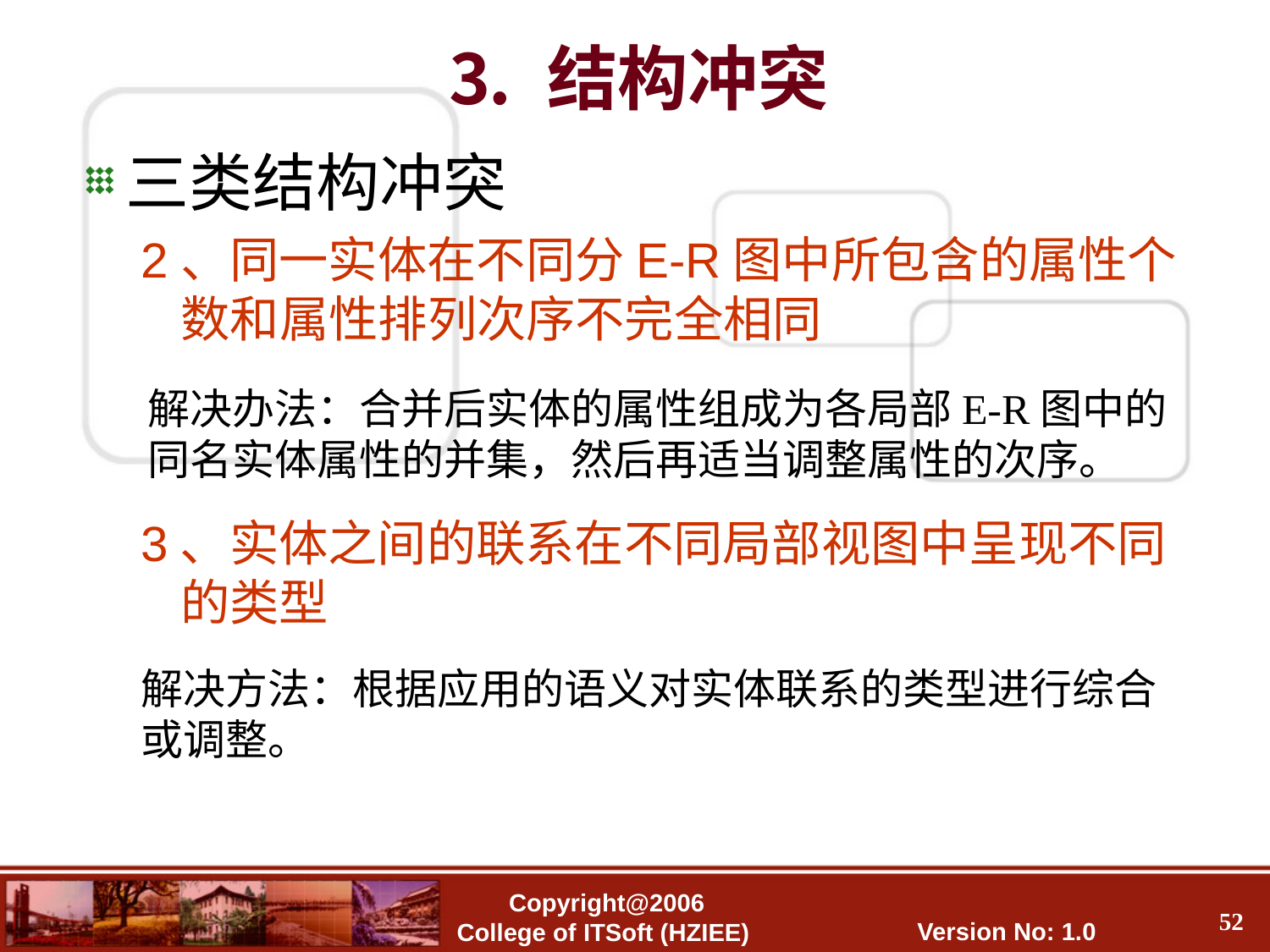

# ⒊ 结构冲突
三类结构冲突
2、同一实体在不同分E-R图中所包含的属性个数和属性排列次序不完全相同
解决办法：合并后实体的属性组成为各局部E-R图中的同名实体属性的并集，然后再适当调整属性的次序。
3、实体之间的联系在不同局部视图中呈现不同的类型
解决方法：根据应用的语义对实体联系的类型进行综合或调整。